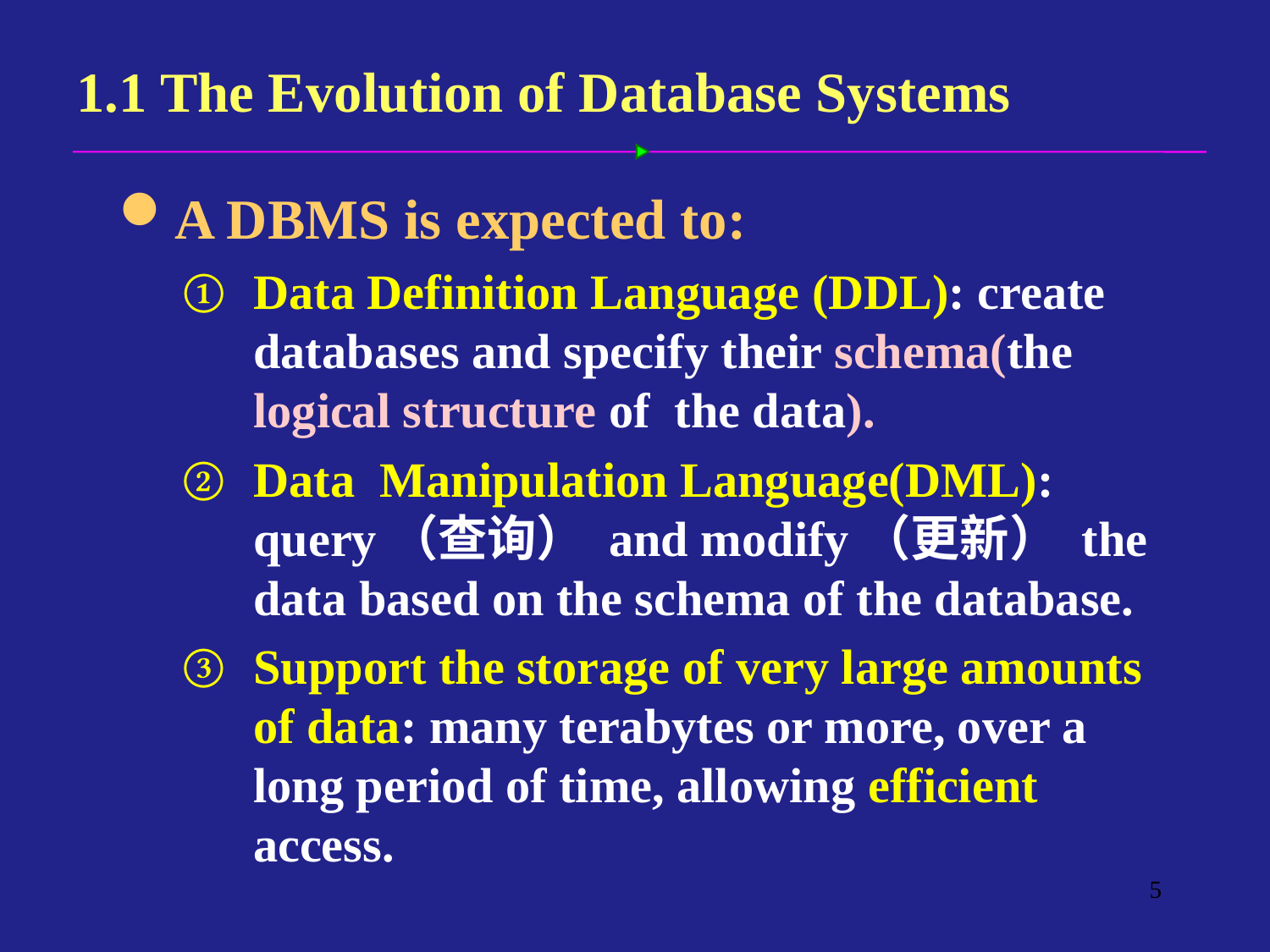

# 1.1 The Evolution of Database Systems

A DBMS is expected to:
Data Definition Language (DDL): create databases and specify their schema(the logical structure of  the data).
Data  Manipulation Language(DML): query（查询） and modify（更新） the data based on the schema of the database.
Support the storage of very large amounts of data: many terabytes or more, over a long period of time, allowing efficient access.

5